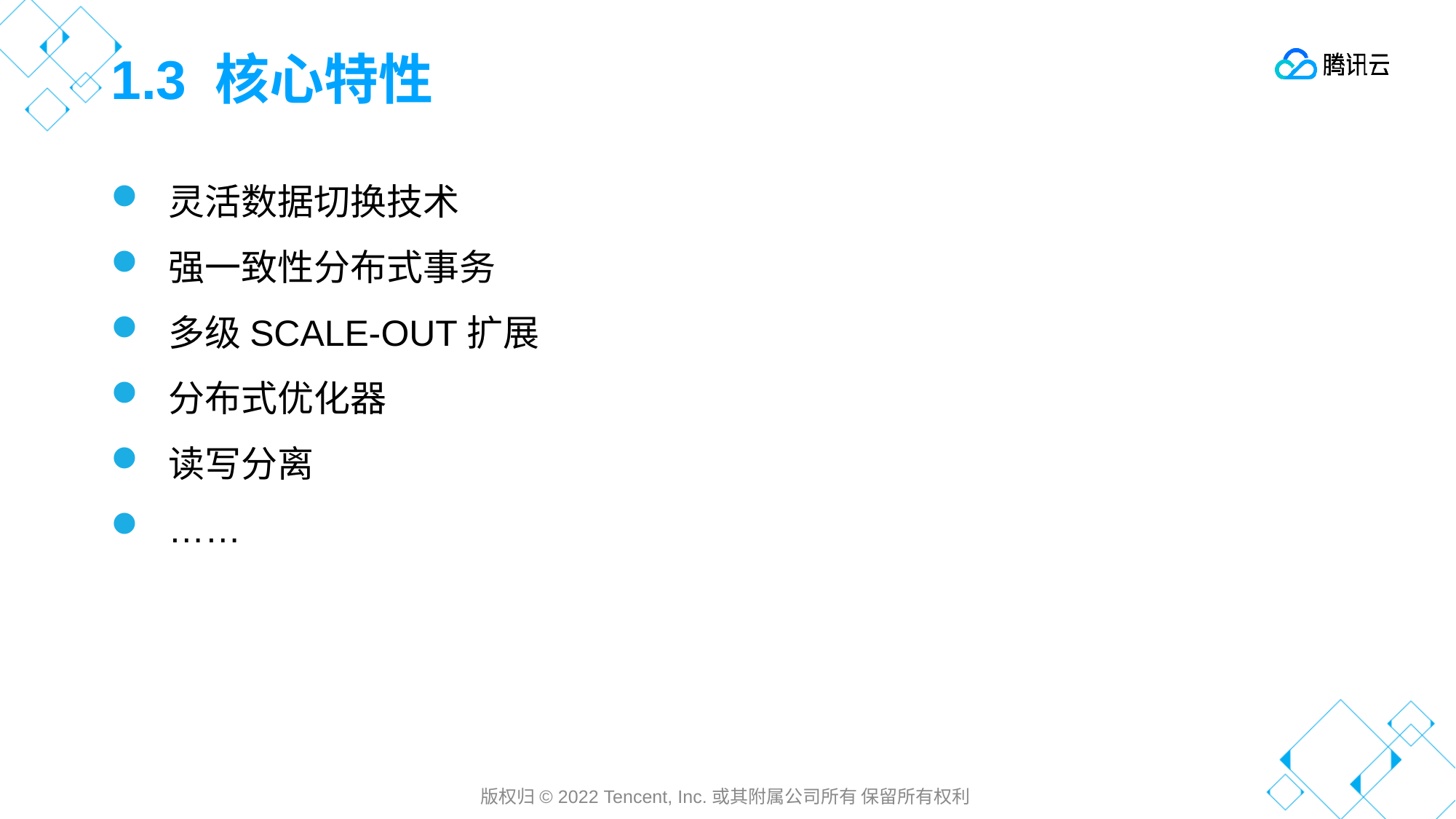

# 1.3 核心特性
灵活数据切换技术
强一致性分布式事务
多级SCALE-OUT扩展
分布式优化器
读写分离
……

版权归© 2022 Tencent, Inc.或其附属公司所有 保留所有权利